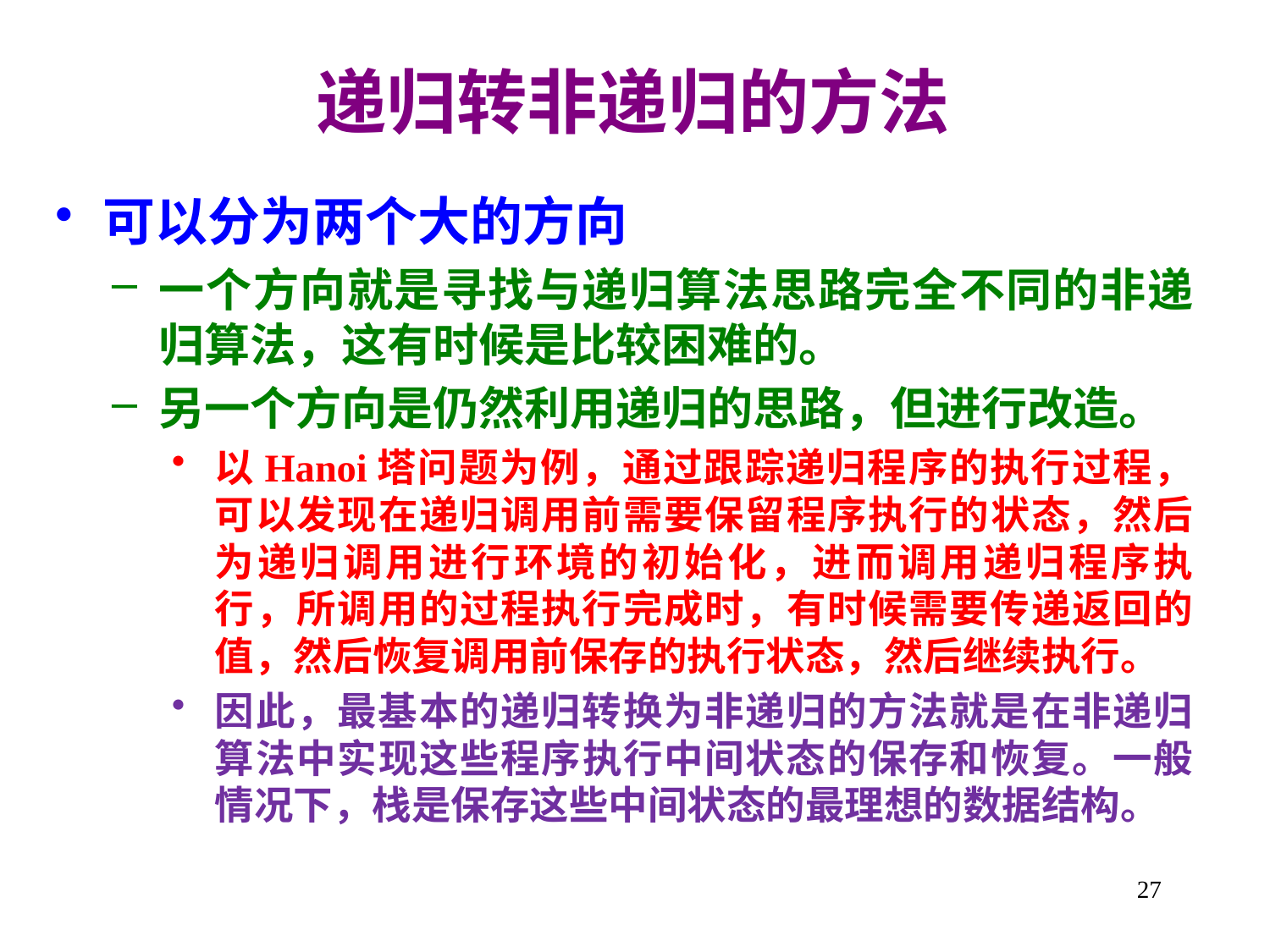

递归转非递归的方法
可以分为两个大的方向
一个方向就是寻找与递归算法思路完全不同的非递归算法，这有时候是比较困难的。
另一个方向是仍然利用递归的思路，但进行改造。
以Hanoi塔问题为例，通过跟踪递归程序的执行过程，可以发现在递归调用前需要保留程序执行的状态，然后为递归调用进行环境的初始化，进而调用递归程序执行，所调用的过程执行完成时，有时候需要传递返回的值，然后恢复调用前保存的执行状态，然后继续执行。
因此，最基本的递归转换为非递归的方法就是在非递归算法中实现这些程序执行中间状态的保存和恢复。一般情况下，栈是保存这些中间状态的最理想的数据结构。

27